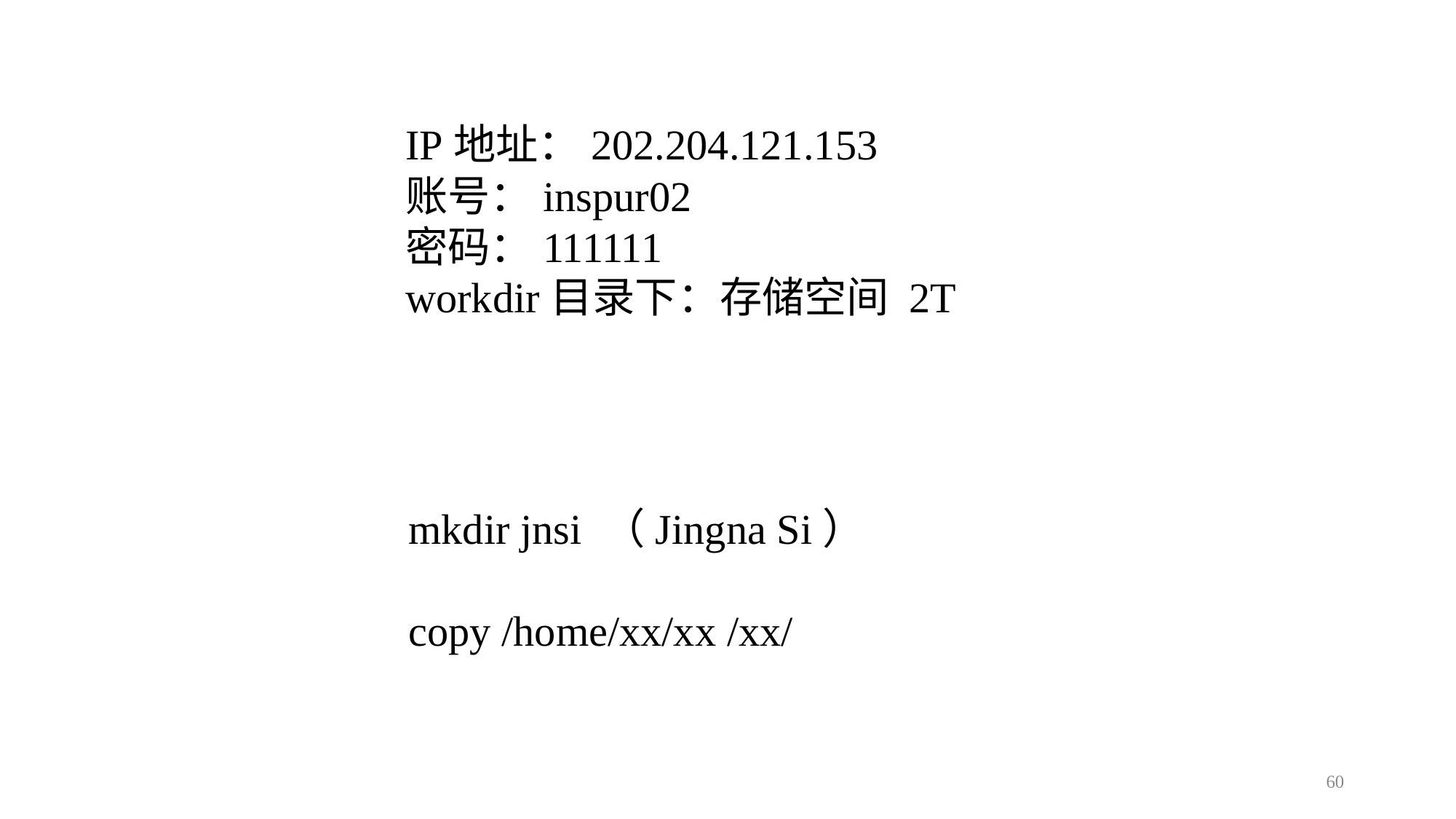

IP地址：202.204.121.153
账号：inspur02
密码：111111
workdir目录下：存储空间 2T

mkdir jnsi （Jingna Si）

copy /home/xx/xx /xx/
60